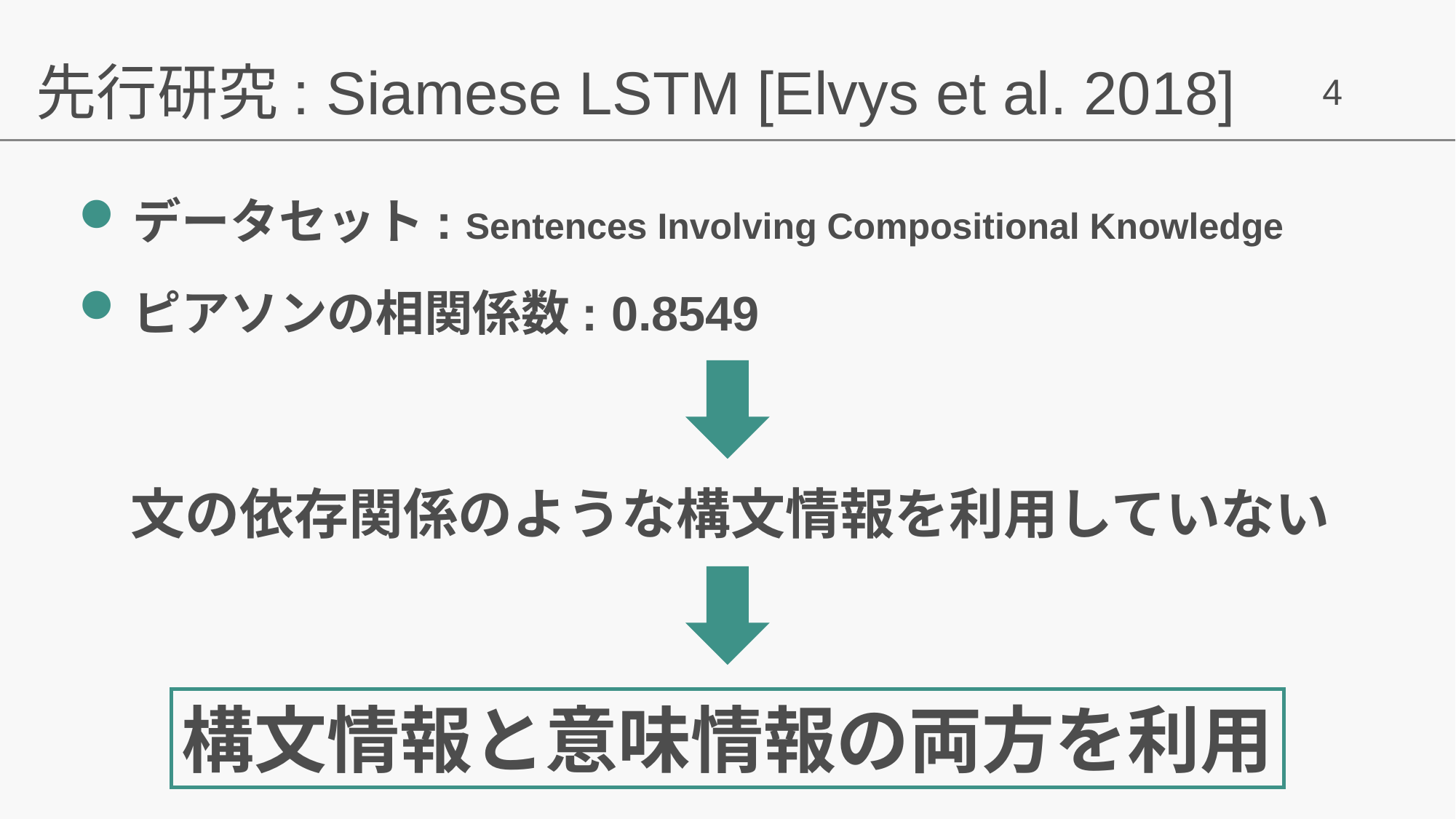

先行研究: Siamese LSTM [Elvys et al. 2018]

データセット: Sentences Involving Compositional Knowledge
ピアソンの相関係数: 0.8549

文の依存関係のような構文情報を利用していない

構文情報と意味情報の両方を利用